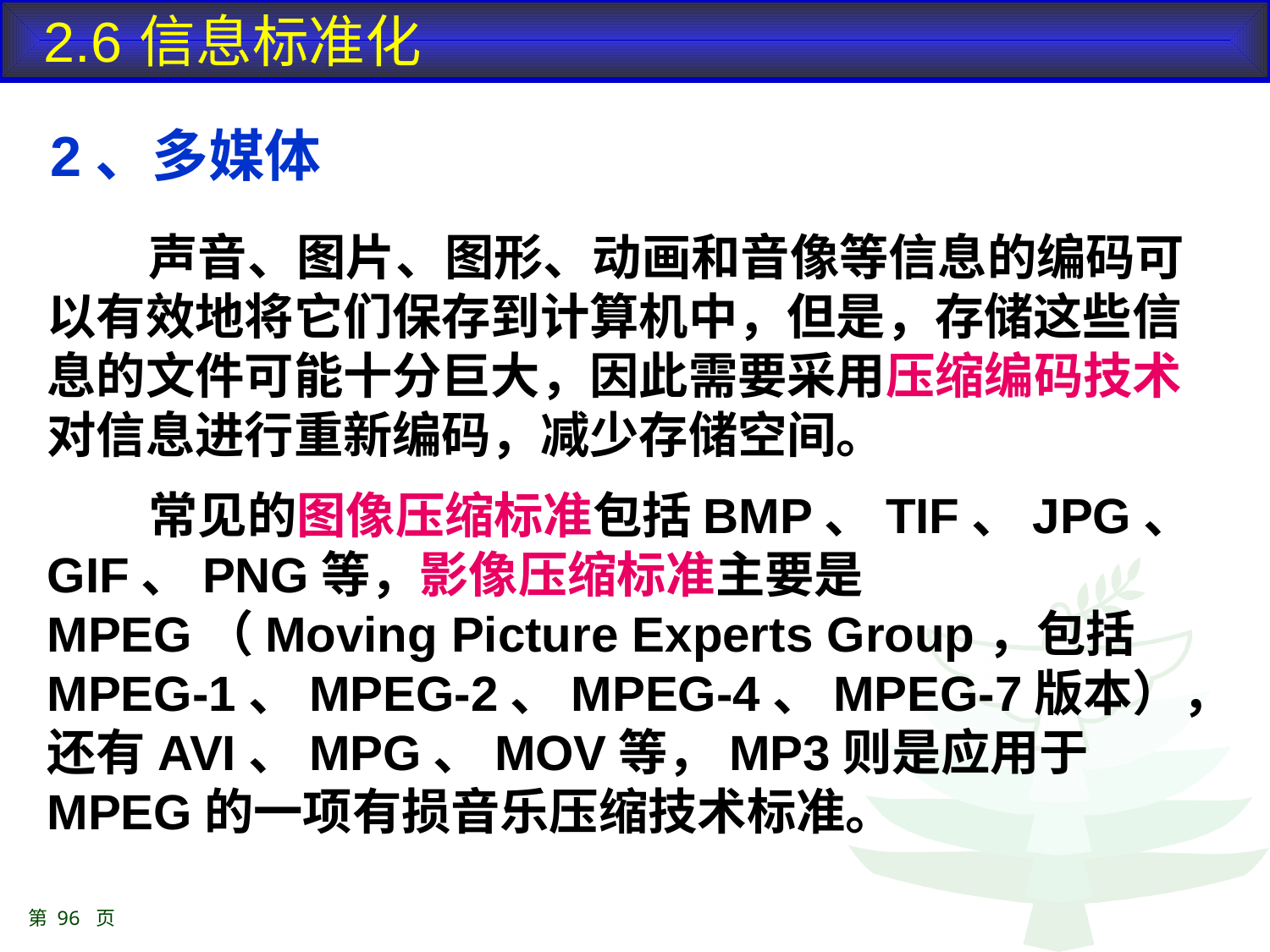

2.6	信息标准化
2、多媒体
        声音、图片、图形、动画和音像等信息的编码可以有效地将它们保存到计算机中，但是，存储这些信息的文件可能十分巨大，因此需要采用压缩编码技术对信息进行重新编码，减少存储空间。
        常见的图像压缩标准包括BMP、TIF、JPG、GIF、PNG等，影像压缩标准主要是MPEG（Moving Picture Experts Group，包括MPEG-1、MPEG-2、MPEG-4、MPEG-7版本），还有AVI、MPG、MOV等，MP3则是应用于MPEG的一项有损音乐压缩技术标准。